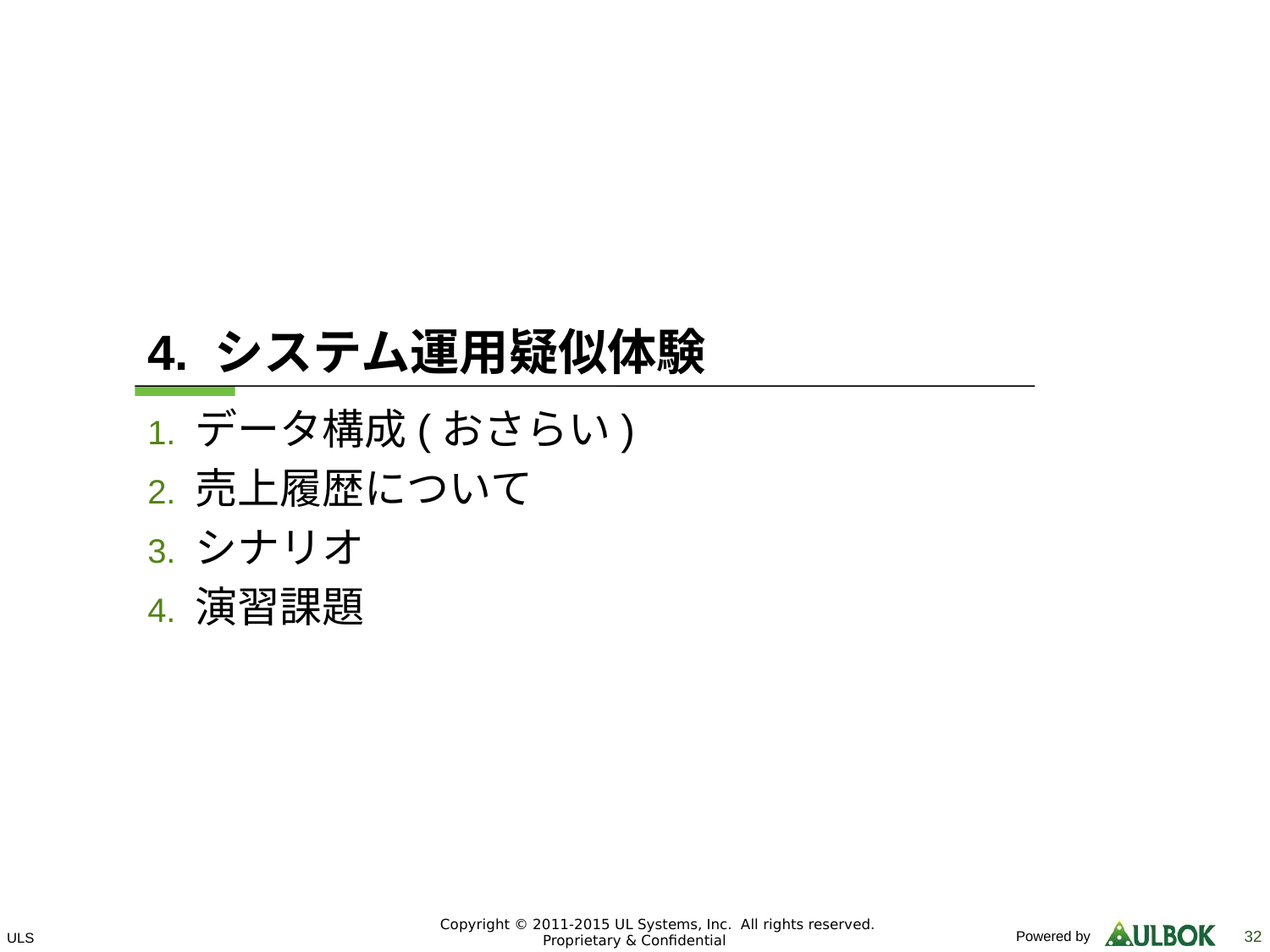

# 4. システム運用疑似体験
データ構成(おさらい)
売上履歴について
シナリオ
演習課題